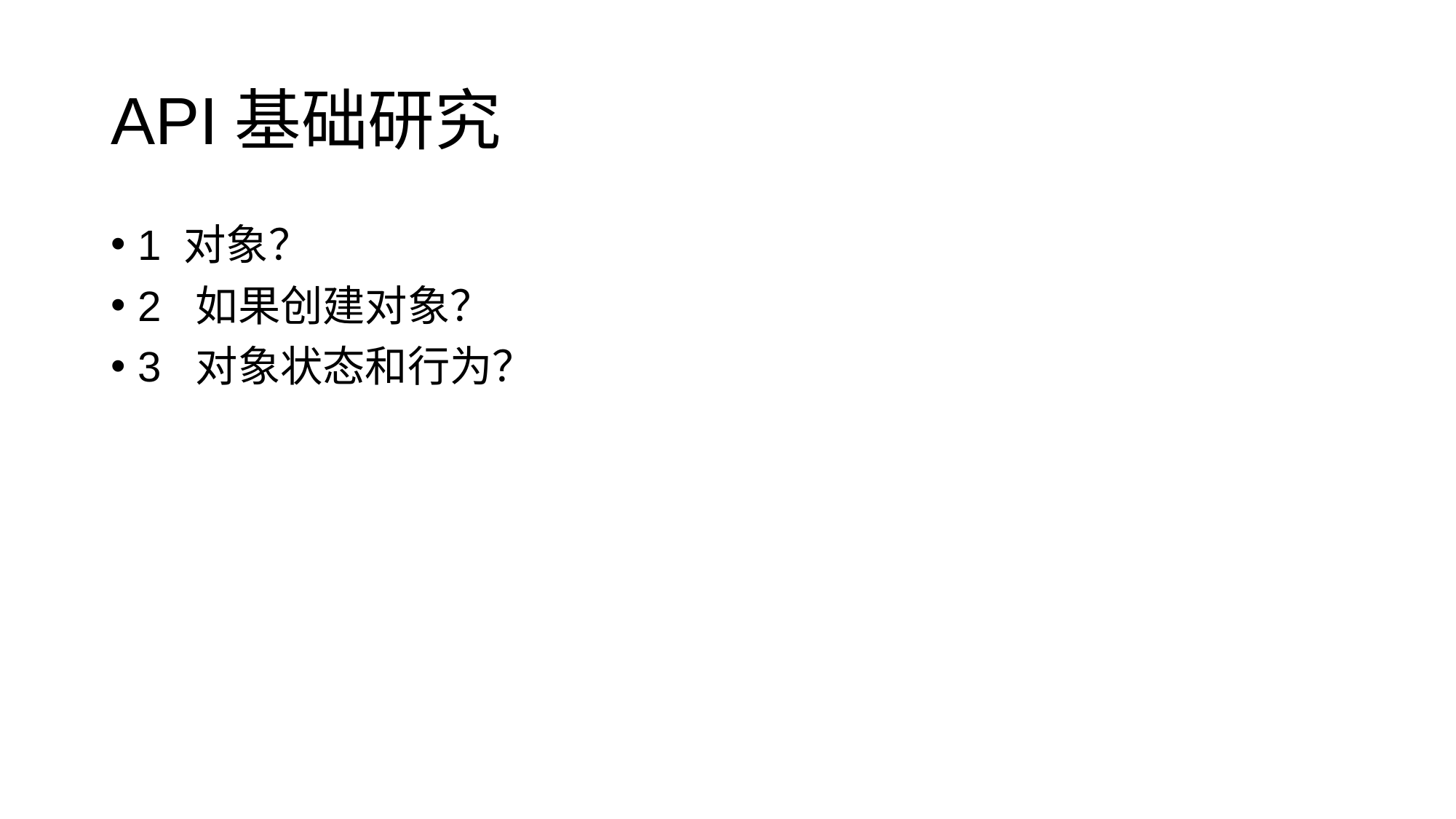

# API基础研究
1 对象？
2  如果创建对象？
3  对象状态和行为？